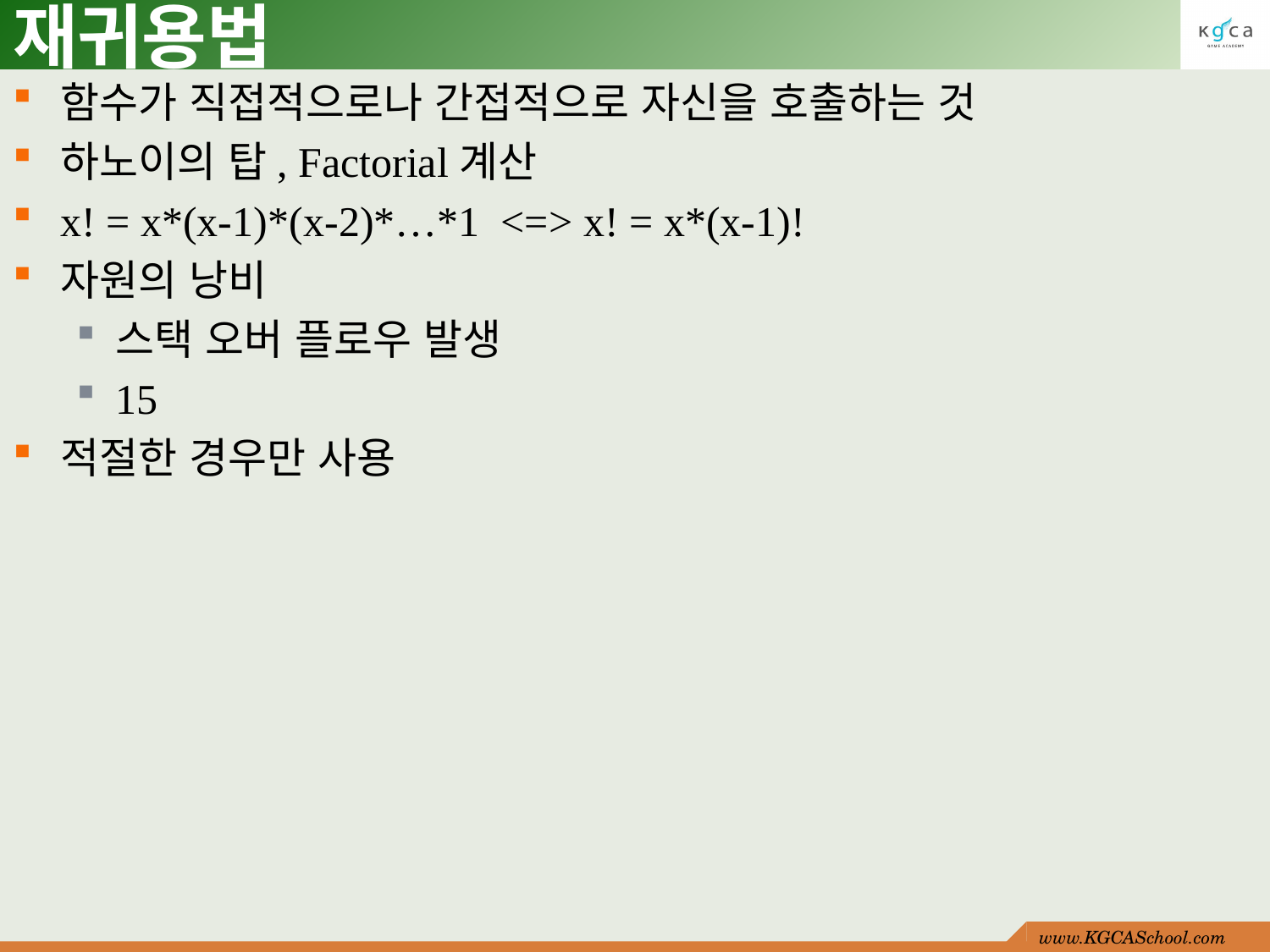

# 재귀용법
함수가 직접적으로나 간접적으로 자신을 호출하는 것
하노이의 탑, Factorial계산
x! = x*(x-1)*(x-2)*…*1  <=> x! = x*(x-1)!
자원의 낭비
스택 오버 플로우 발생
15
적절한 경우만 사용